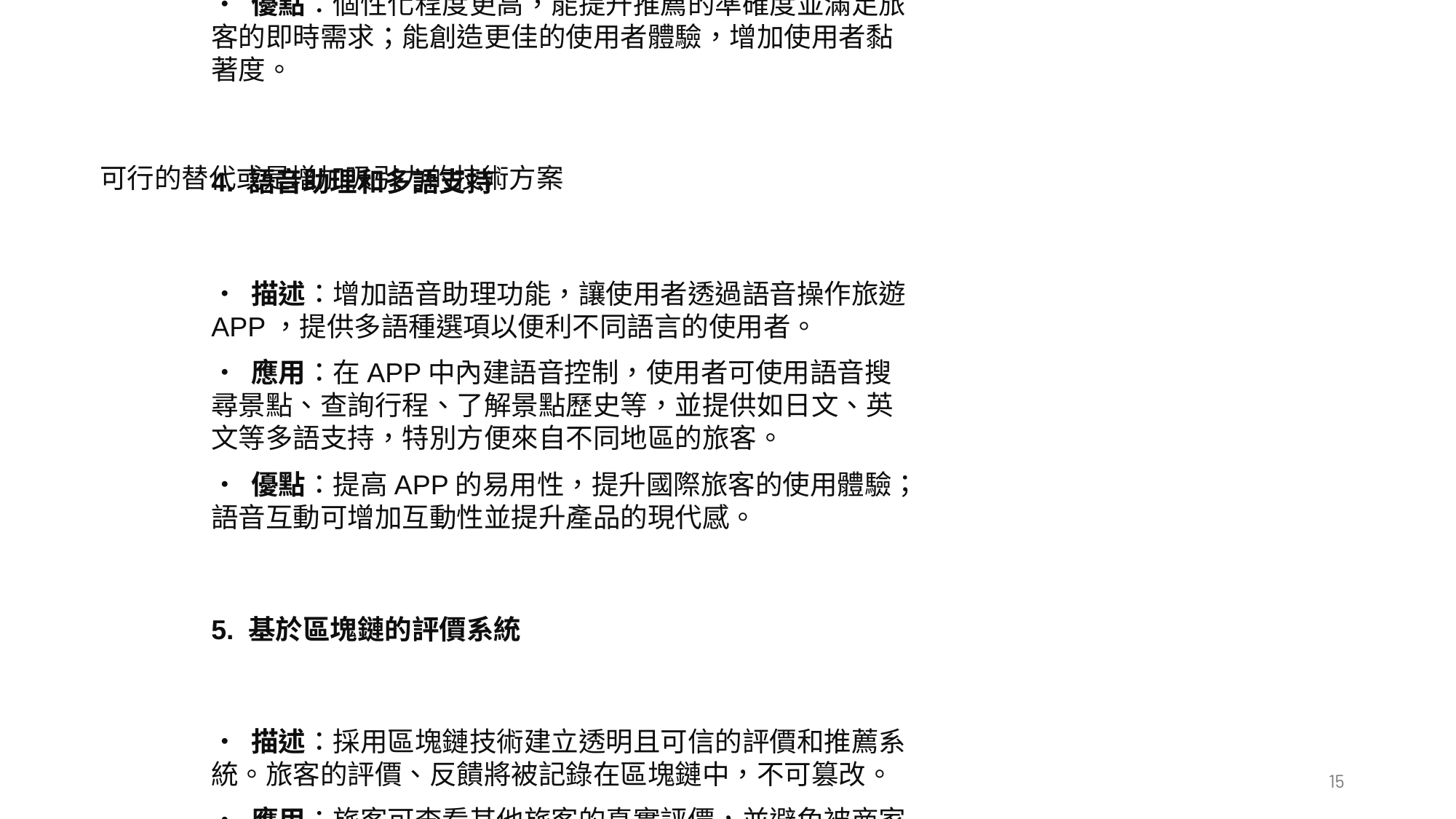

1. 擴增實境 (AR) 導覽

• 描述：引入擴增實境技術讓使用者在真實環境中疊加虛擬資訊。透過AR，使用者可以在景點實地看到景點歷史、文化解說、旅遊指引等，增強旅遊體驗的沉浸感。
• 應用：例如，使用者只需開啟手機相機，對準景點即可看到相關資訊。特別是古蹟或歷史景點，AR技術可以讓使用者「穿越時空」看到場地的過去景象。
• 優點：提升旅遊過程的互動性，讓資訊呈現更加生動有趣；增強目的地的文化吸引力，尤其適合海外旅客。

2. 虛擬實境 (VR) 體驗

• 描述：提供360度的虛擬實境體驗，讓潛在旅客在決定行程前預覽景點。VR可以讓使用者彷彿身臨其境，增加對目的地的期待與興趣。
• 應用：旅遊APP中可以加入「VR預覽」，例如提供熱門景點的沉浸式體驗，或模擬行程中的部分活動如划船、健行等。
• 優點：特別適合對行程不確定的旅客，先行體驗能增強吸引力；增加行銷宣傳效果，吸引潛在旅客決定行程。

3. 行為預測模型

• 描述：透過AI行為預測模型，分析旅客的瀏覽行為、興趣標籤、歷史數據，動態生成和調整行程推薦。
• 應用：在旅客瀏覽景點、餐廳、活動時，動態提供符合個人偏好的建議，並根據旅客的行為學習調整推薦精準度。
• 優點：個性化程度更高，能提升推薦的準確度並滿足旅客的即時需求；能創造更佳的使用者體驗，增加使用者黏著度。

4. 語音助理和多語支持

• 描述：增加語音助理功能，讓使用者透過語音操作旅遊APP，提供多語種選項以便利不同語言的使用者。
• 應用：在APP中內建語音控制，使用者可使用語音搜尋景點、查詢行程、了解景點歷史等，並提供如日文、英文等多語支持，特別方便來自不同地區的旅客。
• 優點：提高APP的易用性，提升國際旅客的使用體驗；語音互動可增加互動性並提升產品的現代感。

5. 基於區塊鏈的評價系統

• 描述：採用區塊鏈技術建立透明且可信的評價和推薦系統。旅客的評價、反饋將被記錄在區塊鏈中，不可篡改。
• 應用：旅客可查看其他旅客的真實評價，並避免被商家造假評價所誤導；同時可設立評價獎勵系統，鼓勵用戶積極分享經驗。
• 優點：增強信任度，減少造假或偏頗評價的風險；提升用戶參與度，吸引更多旅客分享真實經驗。

6. 社群功能和即時互動

• 描述：在旅遊APP中引入社群功能，讓使用者可分享旅遊經驗，並與其他旅客即時互動，創建旅遊興趣小組。
• 應用：在每個景點或城市建立討論區，旅客可分享心得、問題，或尋求其他旅客建議，並可設立「當前位置」選項，讓旅客找到同一地點的其他使用者，促進社交互動。
• 優點：增加用戶黏著度，促進使用者之間的交流與連結；即時互動能增強旅客的互助性與體驗真實感。

7. 智慧行李管理系統

• 描述：結合IoT（物聯網）技術，提供旅客行李追蹤和安全管理功能。透過智慧行李箱或貼片，旅客可隨時追蹤行李位置，並確保行李安全。
• 應用：與行李箱製造商合作或推出智慧貼片，用戶可以通過APP追蹤行李位置、檢查行李是否被開啟。
• 優點：提供額外的安全性和便利性，特別吸引自助旅行和長期旅行的用戶；可作為附加增值服務，提升APP吸引力。
可行的替代或是增加吸引力的技術方案
15